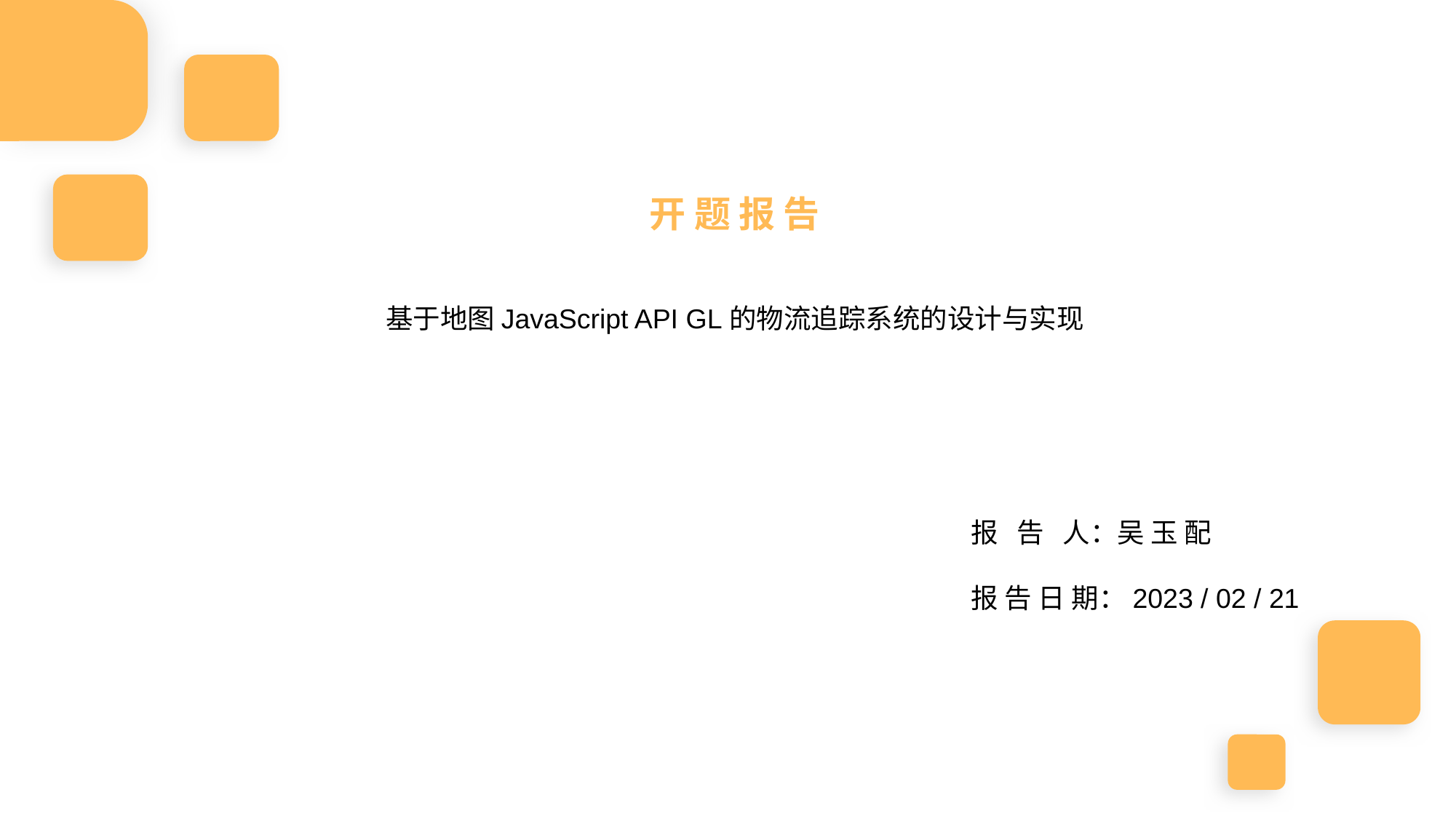

开 题 报 告
基于地图JavaScript API GL的物流追踪系统的设计与实现
报   告   人：吴 玉 配

报 告 日 期：2023 / 02 / 21